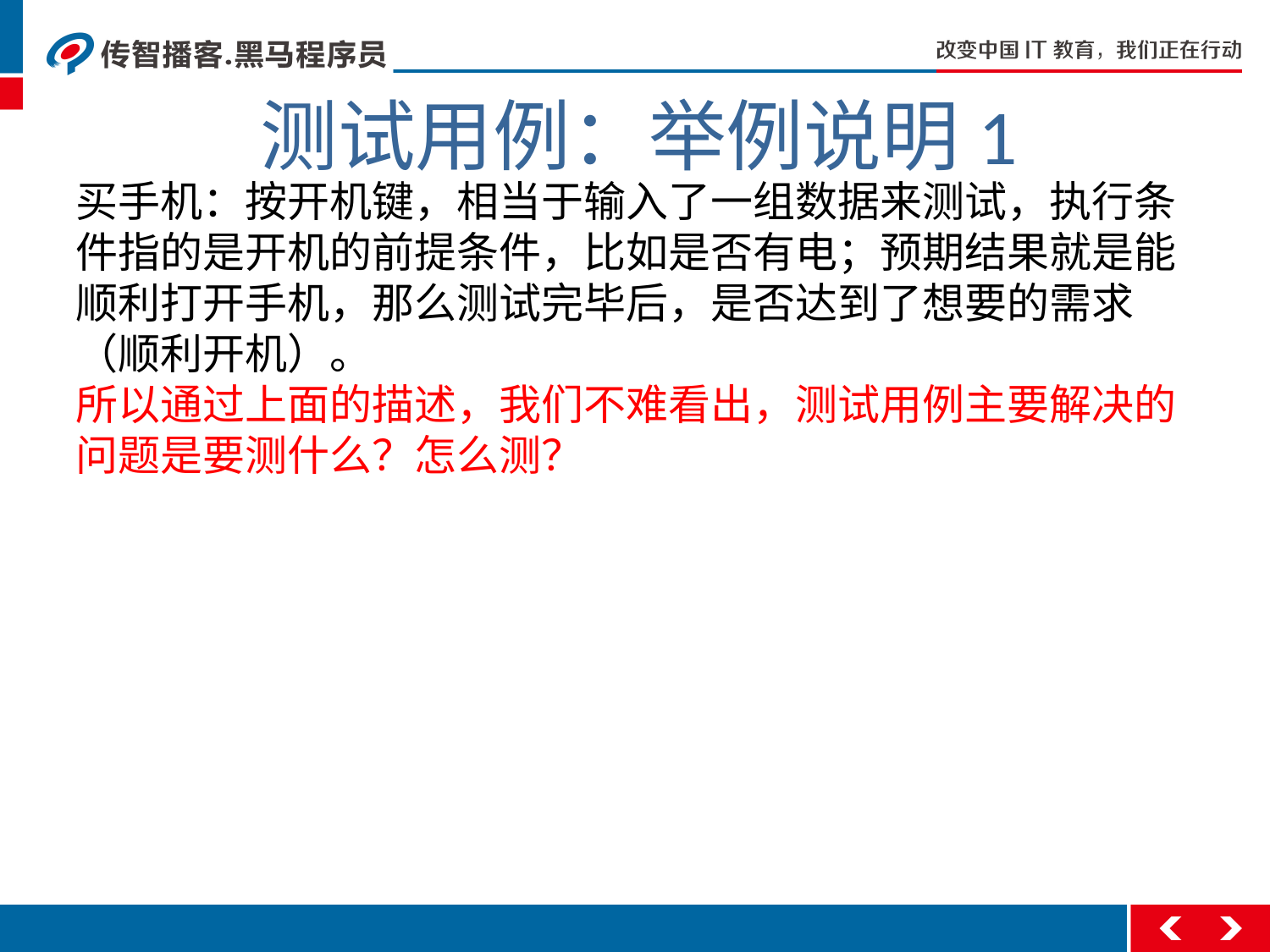

测试用例：举例说明1
买手机：按开机键，相当于输入了一组数据来测试，执行条件指的是开机的前提条件，比如是否有电；预期结果就是能顺利打开手机，那么测试完毕后，是否达到了想要的需求（顺利开机）。
所以通过上面的描述，我们不难看出，测试用例主要解决的问题是要测什么？怎么测？